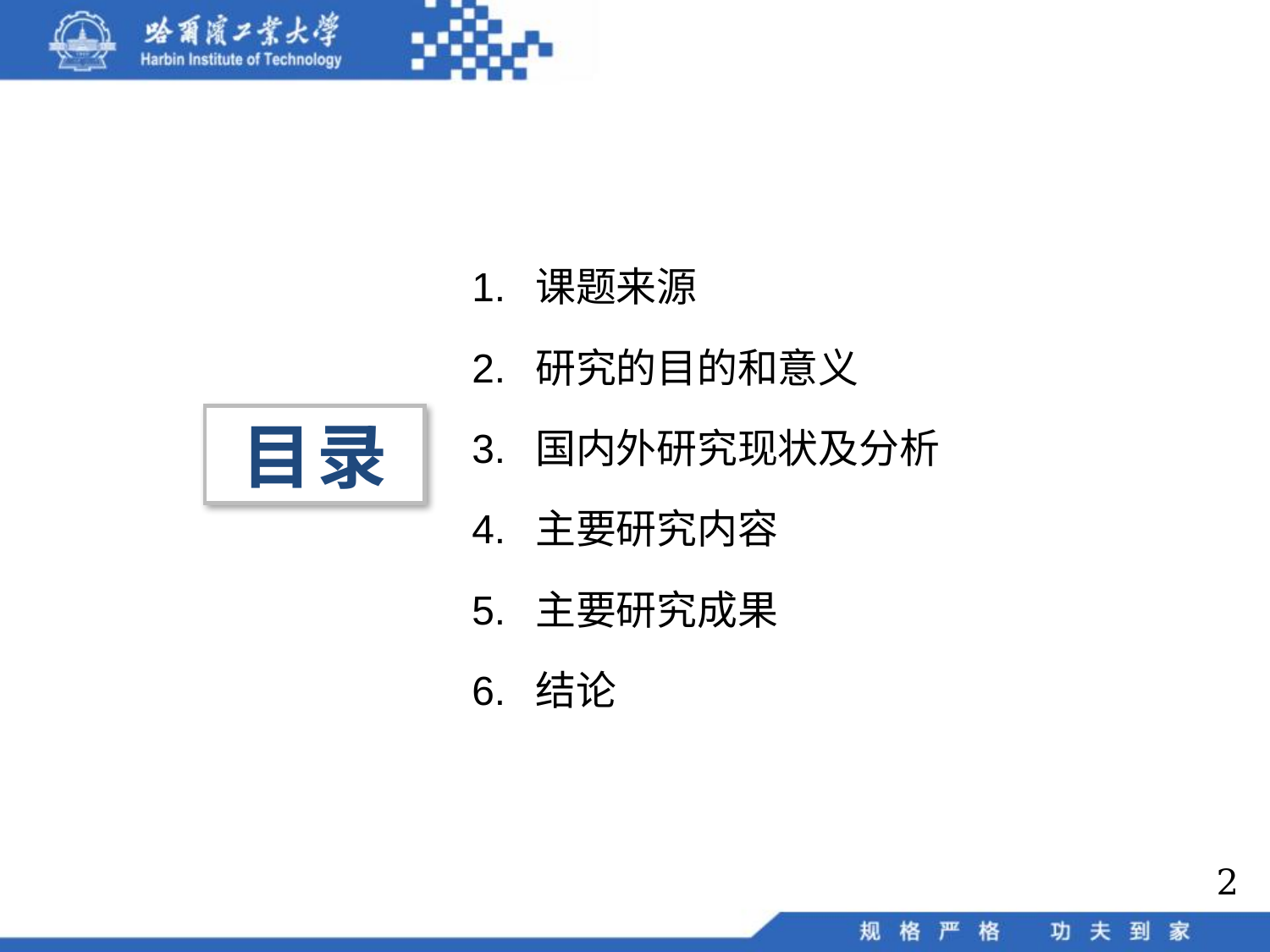

课题来源
研究的目的和意义
国内外研究现状及分析
主要研究内容
主要研究成果
结论
目录
2